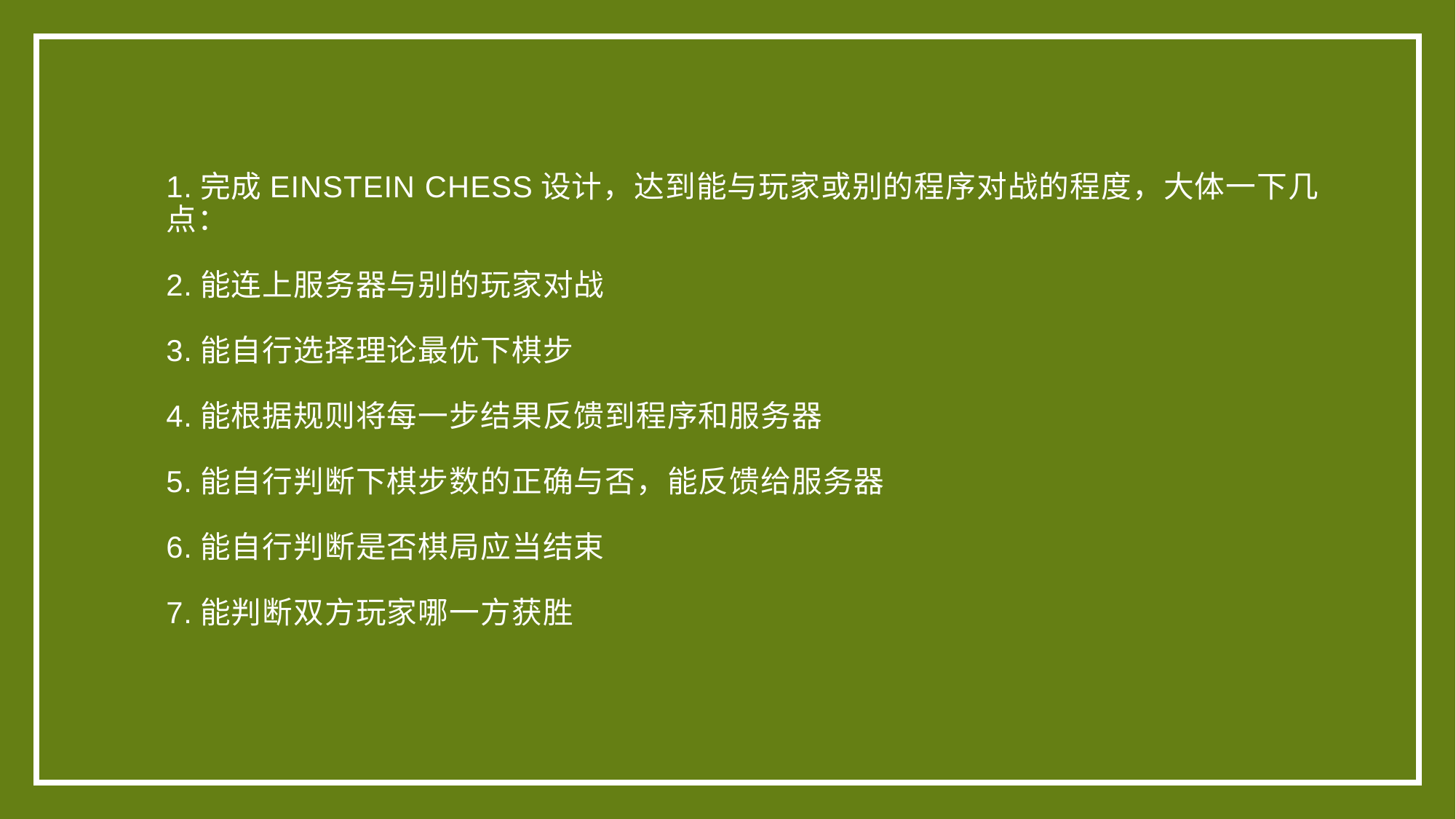

1.完成Einstein chess设计，达到能与玩家或别的程序对战的程度，大体一下几点：

2.能连上服务器与别的玩家对战

3.能自行选择理论最优下棋步

4.能根据规则将每一步结果反馈到程序和服务器

5.能自行判断下棋步数的正确与否，能反馈给服务器

6.能自行判断是否棋局应当结束

7.能判断双方玩家哪一方获胜